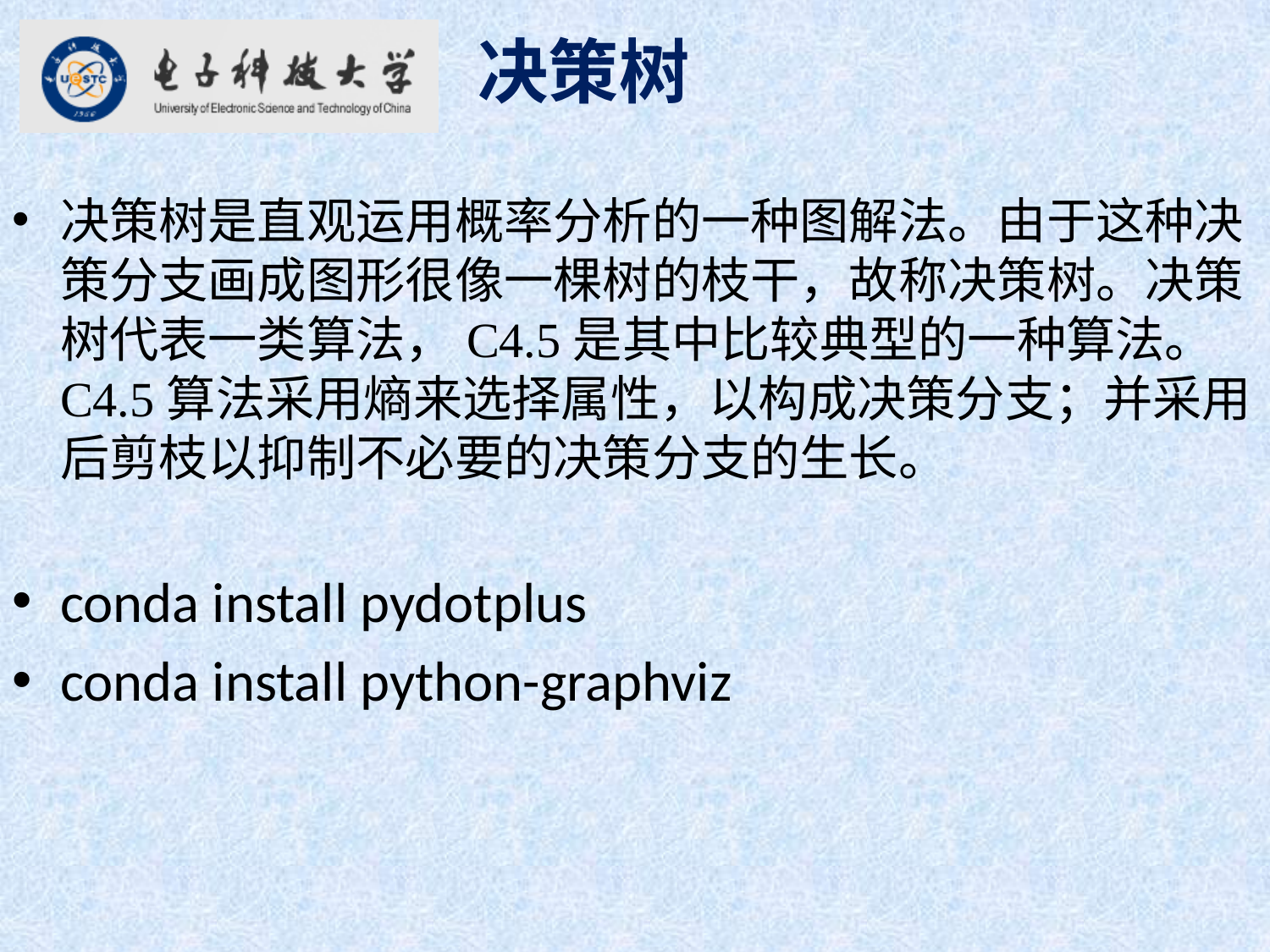

决策树
决策树是直观运用概率分析的一种图解法。由于这种决策分支画成图形很像一棵树的枝干，故称决策树。决策树代表一类算法，C4.5是其中比较典型的一种算法。C4.5算法采用熵来选择属性，以构成决策分支；并采用后剪枝以抑制不必要的决策分支的生长。

conda install pydotplus
conda install python-graphviz